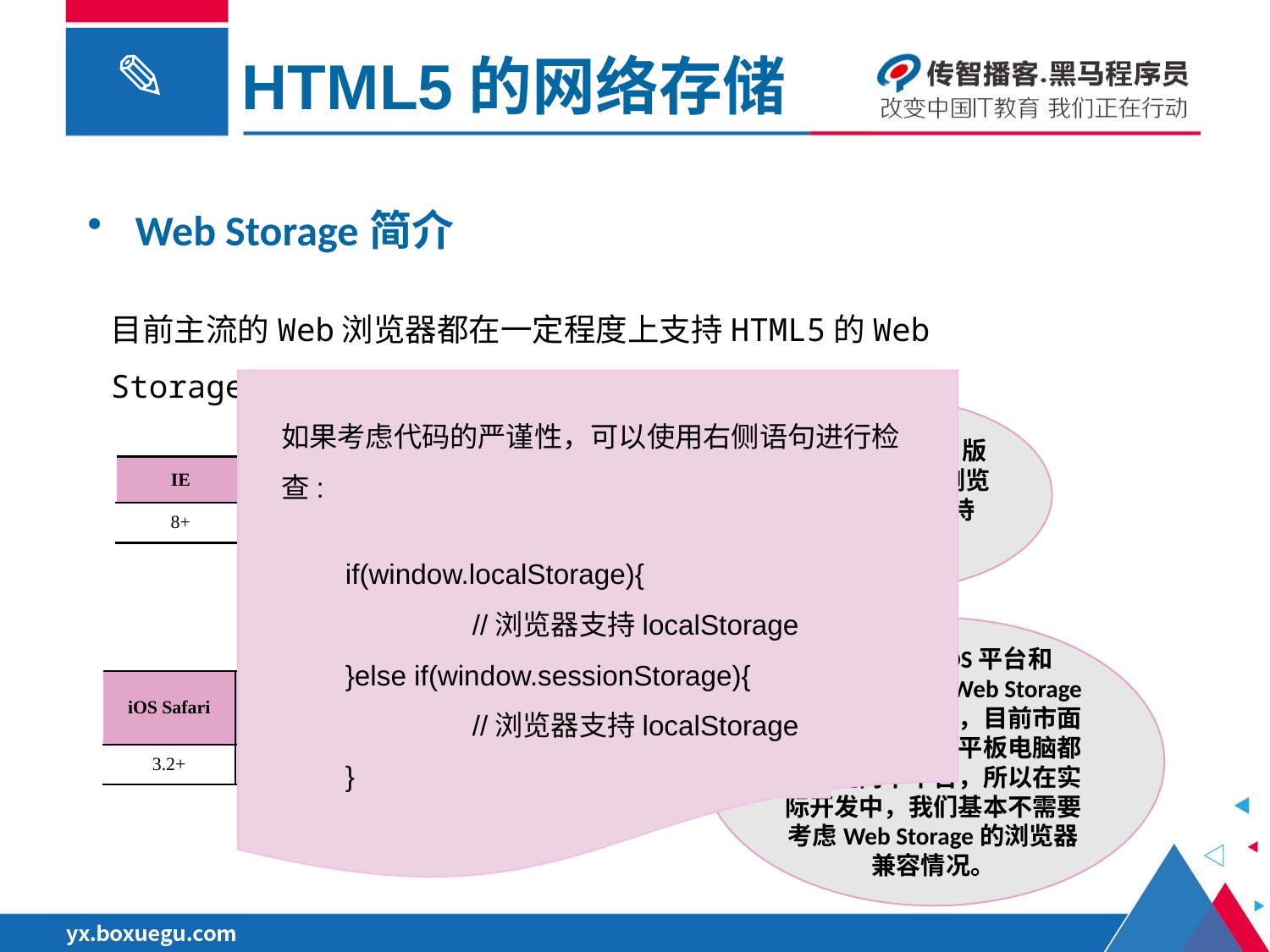

HTML5的网络存储
Web Storage简介
目前主流的Web浏览器都在一定程度上支持HTML5的Web Storage。

PC端
如果考虑代码的严谨性，可以使用右侧语句进行检查:
可以看出，IE8版本以上的主流浏览器基本上都支持Web Storage。
| IE | Firefox | Safari | Opera |
| --- | --- | --- | --- |
| 8+ | 2.0+ | 4.0+ | 11.5+ |
if(window.localStorage){
	//浏览器支持localStorage
}else if(window.sessionStorage){
	//浏览器支持localStorage
}
移动端
可以看出，iOS平台和Android平台对Web Storage都有很好的支持，目前市面上的主流手机和平板电脑都依赖这两个平台，所以在实际开发中，我们基本不需要考虑Web Storage的浏览器兼容情况。
| iOS Safari | Android Browser | Opera Mobile | Opera Mini |
| --- | --- | --- | --- |
| 3.2+ | 2.1+ | 12+ | 不支持 |